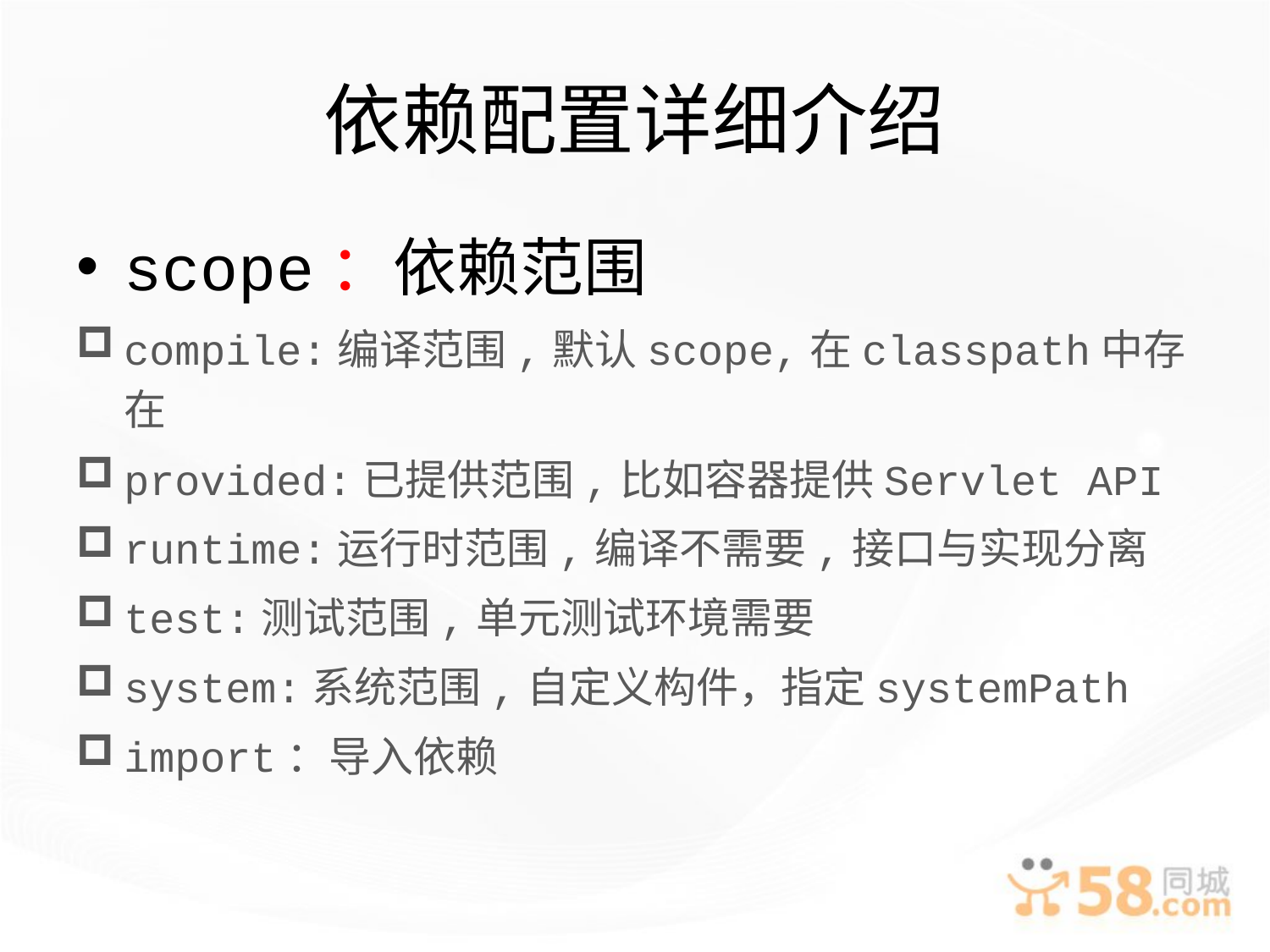

# 依赖配置详细介绍
scope：依赖范围
compile:编译范围,默认scope,在classpath中存在
provided:已提供范围,比如容器提供Servlet API
runtime:运行时范围,编译不需要,接口与实现分离
test:测试范围,单元测试环境需要
system:系统范围,自定义构件，指定systemPath
import：导入依赖